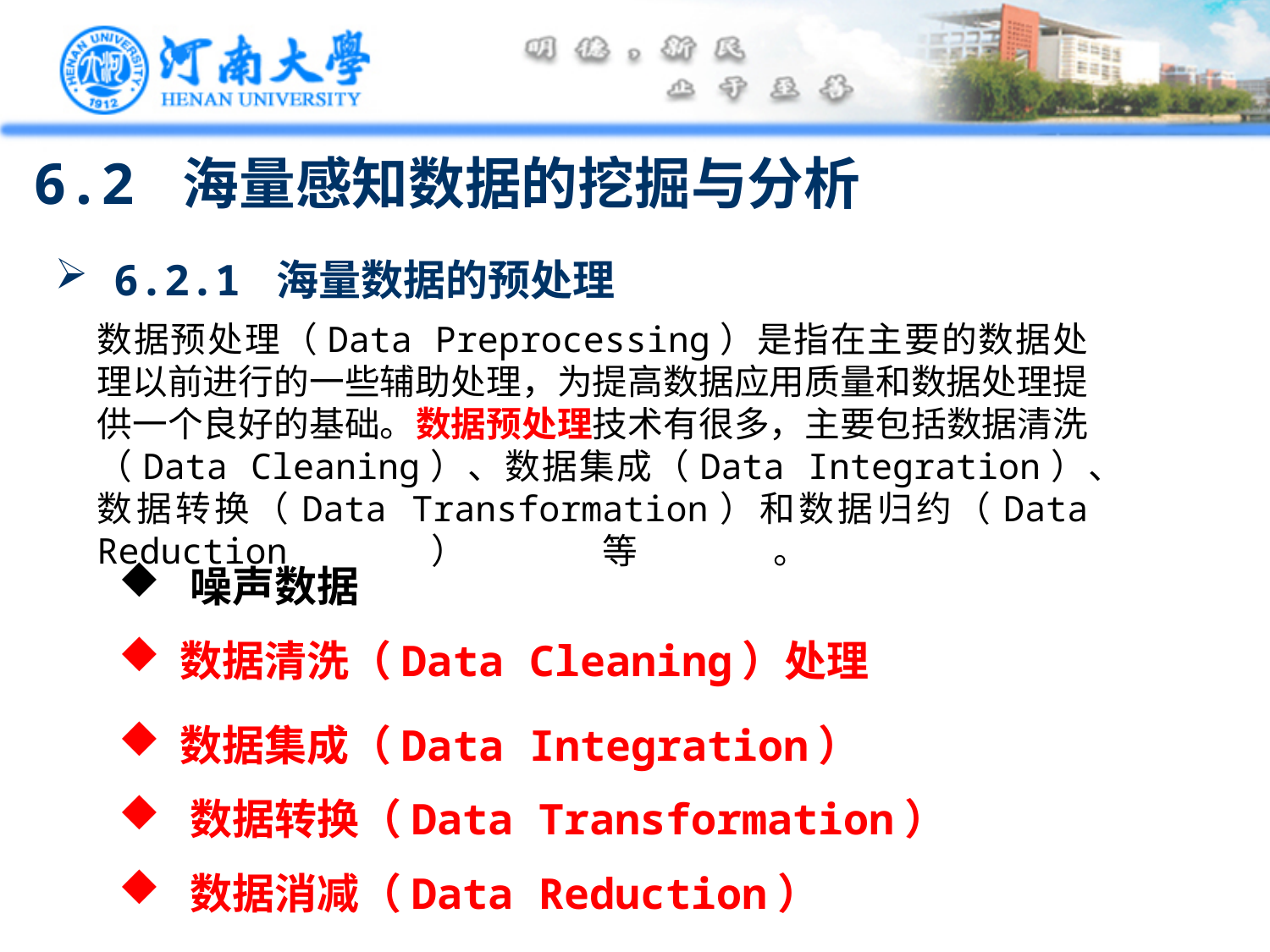

6.2 海量感知数据的挖掘与分析
 6.2.1 海量数据的预处理
数据预处理（Data Preprocessing）是指在主要的数据处理以前进行的一些辅助处理，为提高数据应用质量和数据处理提供一个良好的基础。数据预处理技术有很多，主要包括数据清洗（Data Cleaning）、数据集成（Data Integration）、数据转换（Data Transformation）和数据归约（Data Reduction）等。

  噪声数据
 数据清洗（Data Cleaning）处理
 数据集成（Data Integration）
  数据转换（Data Transformation）
  数据消减（Data Reduction）